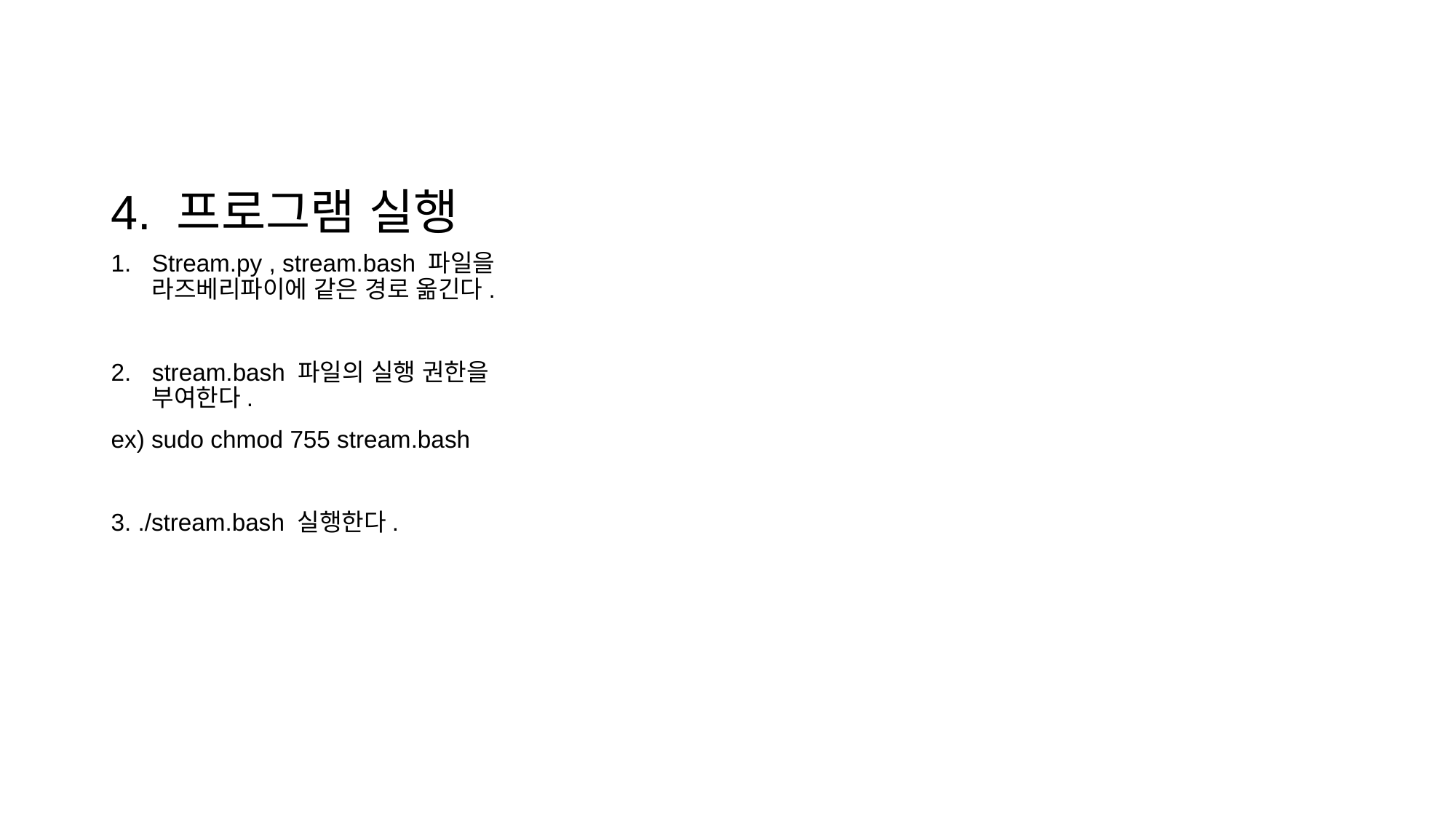

# 4. 프로그램 실행
Stream.py , stream.bash 파일을 라즈베리파이에 같은 경로 옮긴다.

stream.bash 파일의 실행 권한을 부여한다.
ex) sudo chmod 755 stream.bash

3. ./stream.bash 실행한다.